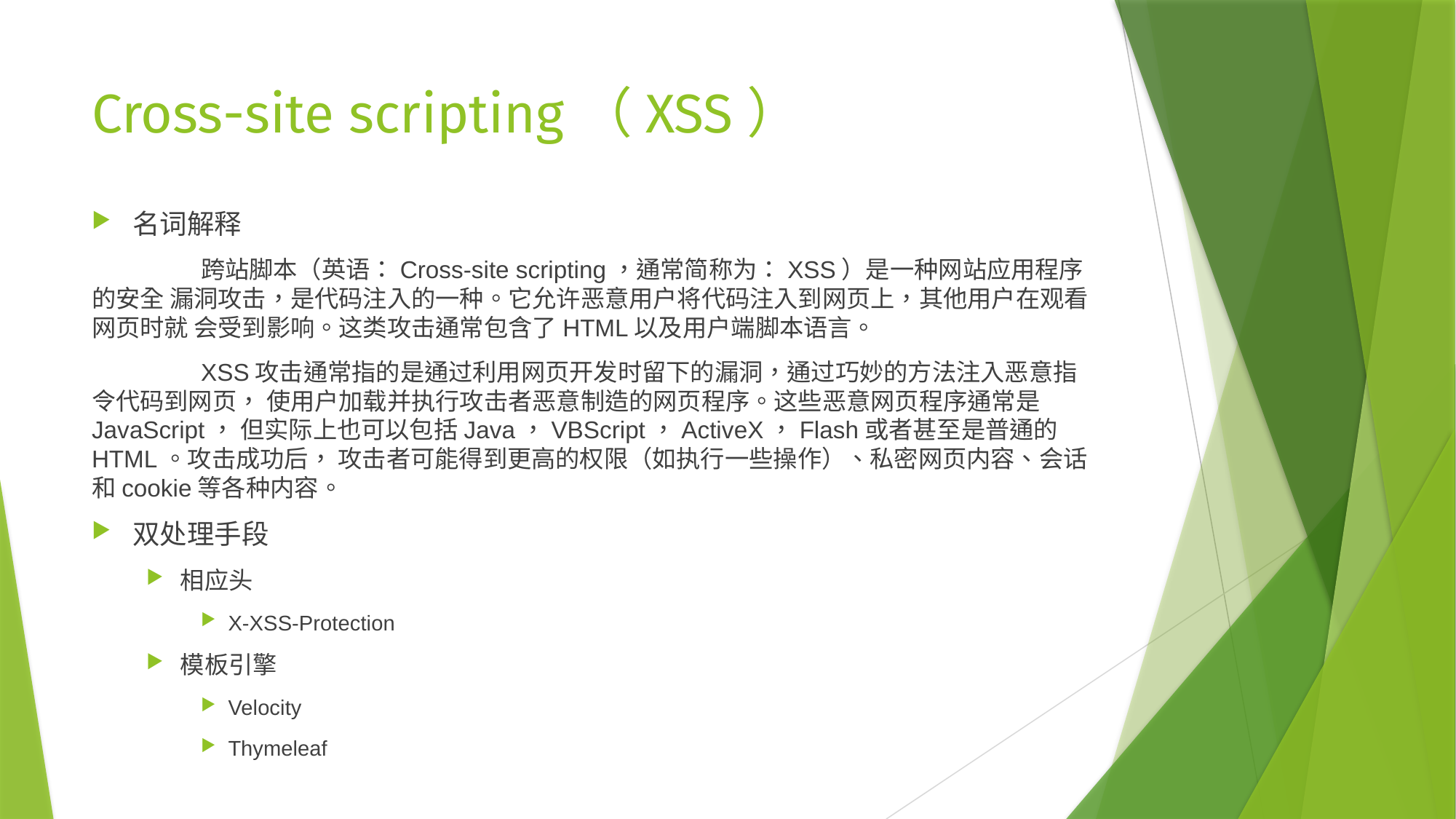

# Cross-site scripting（XSS）
名词解释
	跨站脚本（英语：Cross-site scripting，通常简称为：XSS）是一种网站应用程序的安全 漏洞攻击，是代码注入的一种。它允许恶意用户将代码注入到网页上，其他用户在观看网页时就 会受到影响。这类攻击通常包含了HTML以及用户端脚本语言。
	XSS攻击通常指的是通过利用网页开发时留下的漏洞，通过巧妙的方法注入恶意指令代码到网页， 使用户加载并执行攻击者恶意制造的网页程序。这些恶意网页程序通常是JavaScript， 但实际上也可以包括Java，VBScript，ActiveX，Flash或者甚至是普通的HTML。攻击成功后， 攻击者可能得到更高的权限（如执行一些操作）、私密网页内容、会话和cookie等各种内容。
双处理手段
相应头
X-XSS-Protection
模板引擎
Velocity
Thymeleaf